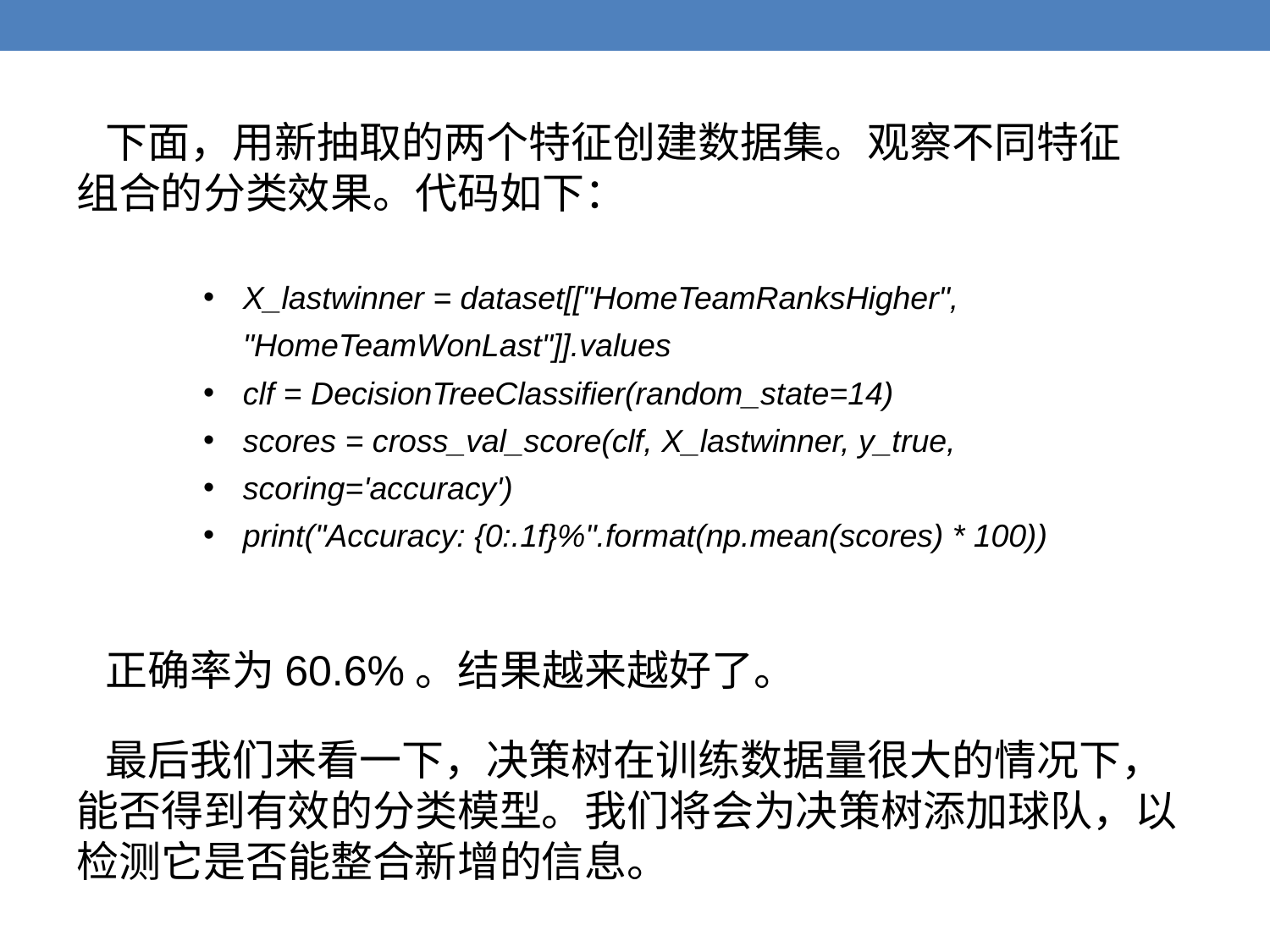

下面，用新抽取的两个特征创建数据集。观察不同特征组合的分类效果。代码如下：

X_lastwinner = dataset[["HomeTeamRanksHigher", "HomeTeamWonLast"]].values
clf = DecisionTreeClassifier(random_state=14)
scores = cross_val_score(clf, X_lastwinner, y_true,
scoring='accuracy')
print("Accuracy: {0:.1f}%".format(np.mean(scores) * 100))
  正确率为60.6%。结果越来越好了。
  最后我们来看一下，决策树在训练数据量很大的情况下，能否得到有效的分类模型。我们将会为决策树添加球队，以检测它是否能整合新增的信息。